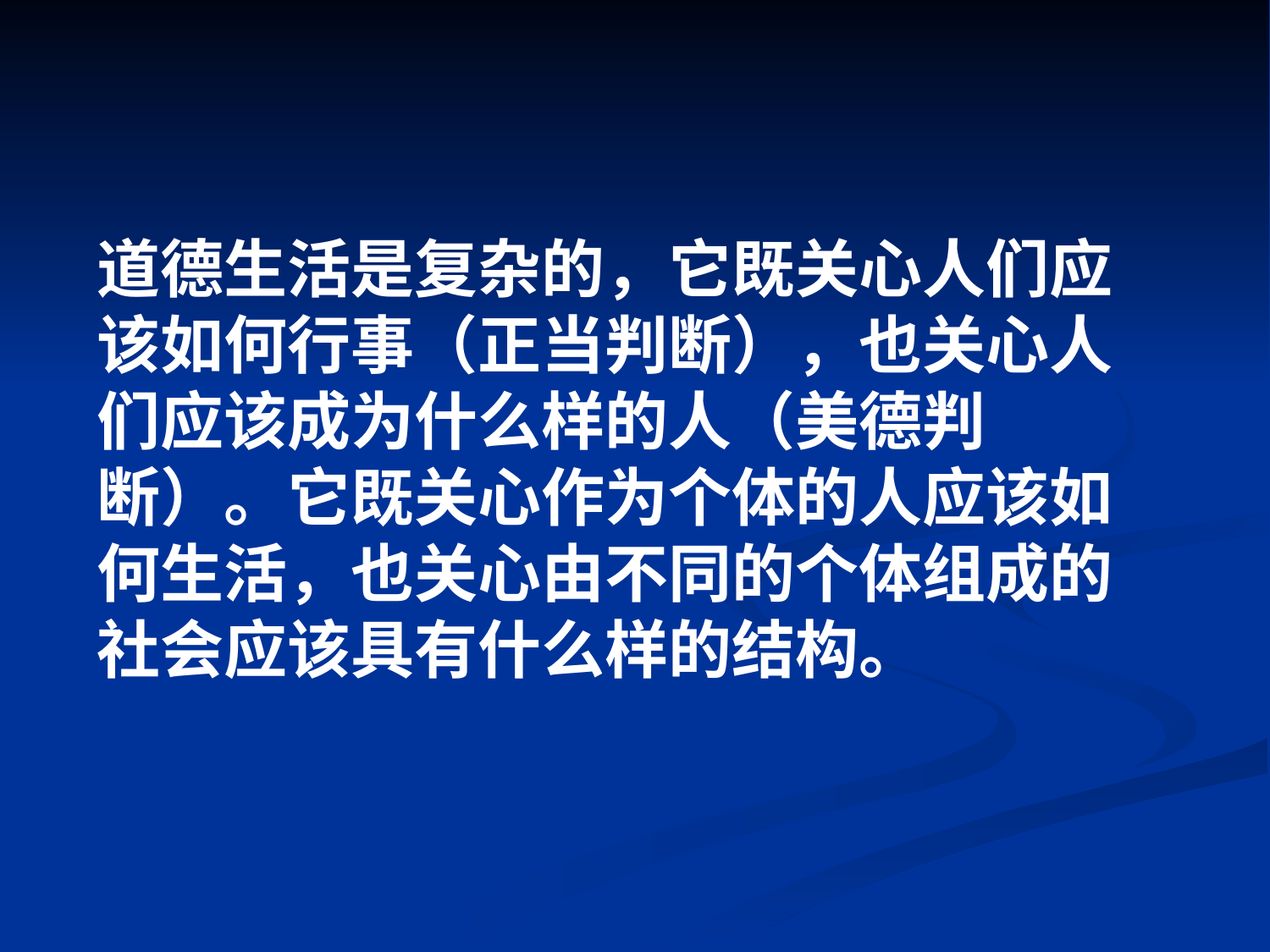

道德生活是复杂的，它既关心人们应该如何行事（正当判断），也关心人们应该成为什么样的人（美德判断）。它既关心作为个体的人应该如何生活，也关心由不同的个体组成的社会应该具有什么样的结构。